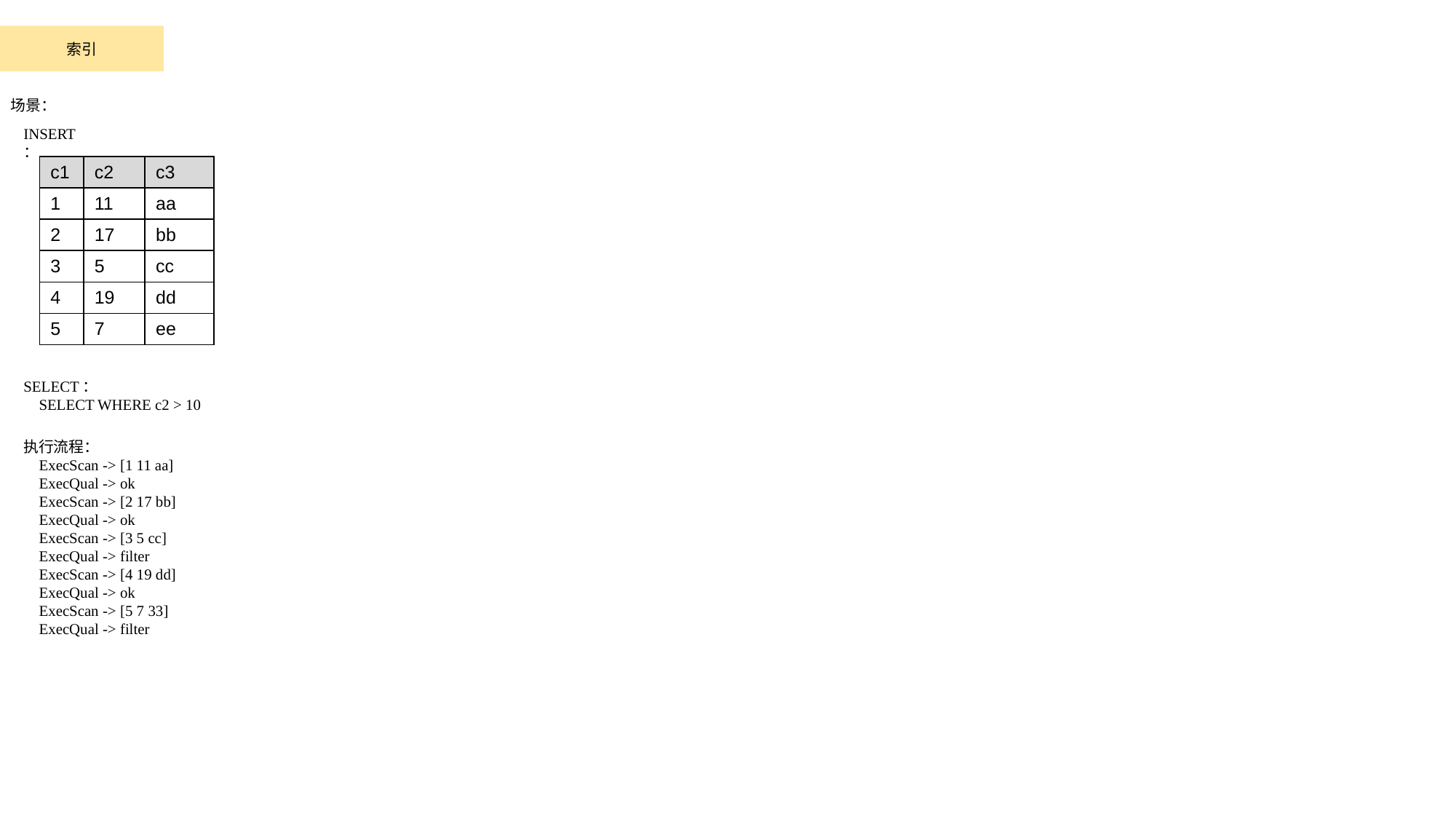

索引
场景：
INSERT：
| c1 | c2 | c3 |
| --- | --- | --- |
| 1 | 11 | aa |
| 2 | 17 | bb |
| 3 | 5 | cc |
| 4 | 19 | dd |
| 5 | 7 | ee |
SELECT：
    SELECT WHERE c2 > 10
执行流程：
    ExecScan -> [1 11 aa]
    ExecQual -> ok
    ExecScan -> [2 17 bb]
    ExecQual -> ok
    ExecScan -> [3 5 cc]
    ExecQual -> filter
    ExecScan -> [4 19 dd]
    ExecQual -> ok
    ExecScan -> [5 7 33]
    ExecQual -> filter